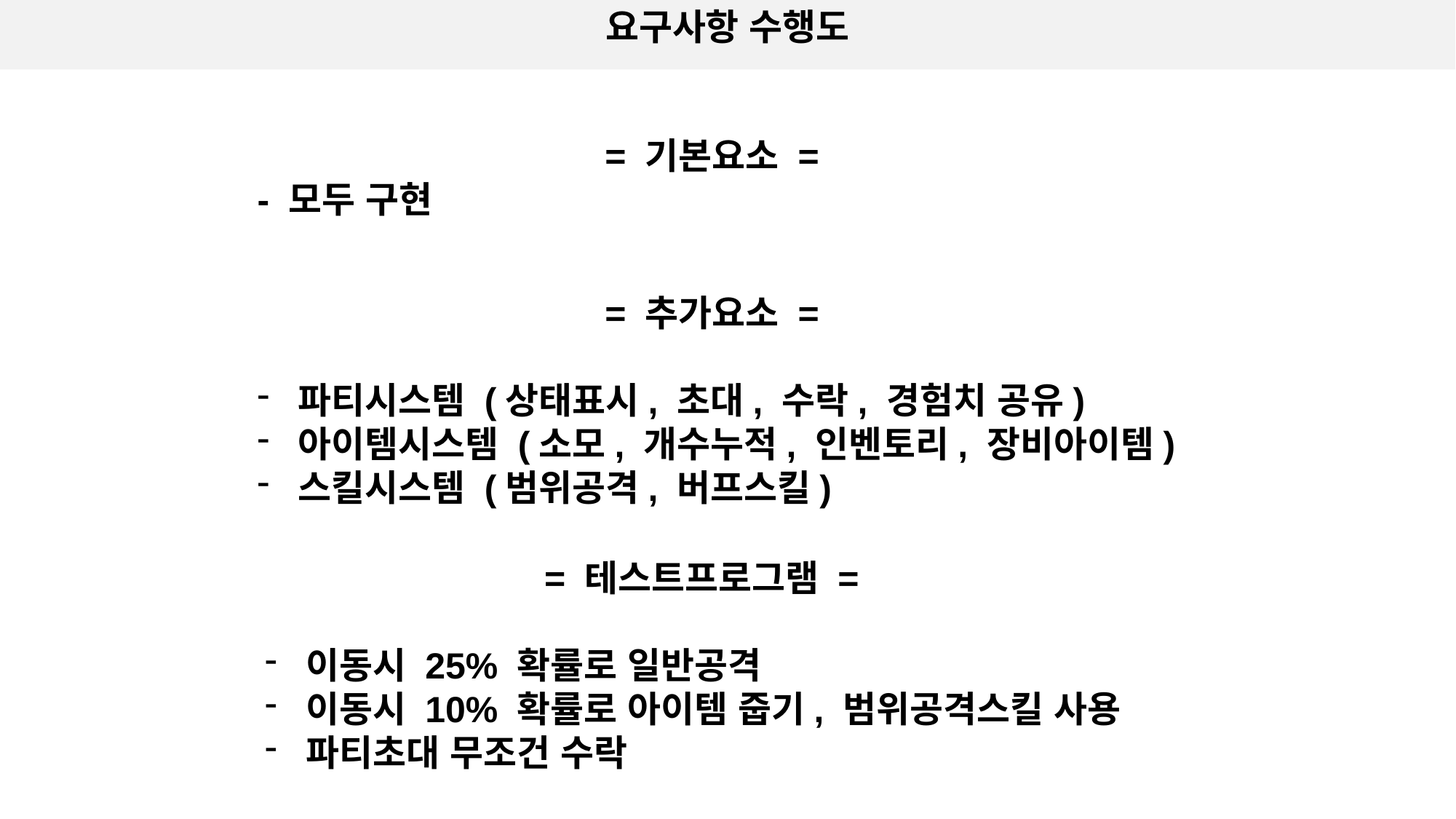

요구사항 수행도
			  = 기본요소 =
- 모두 구현
			  = 추가요소 =

파티시스템 (상태표시, 초대, 수락, 경험치 공유)
아이템시스템 (소모, 개수누적, 인벤토리, 장비아이템)
스킬시스템 (범위공격, 버프스킬)
		      = 테스트프로그램 =

이동시 25% 확률로 일반공격
이동시 10% 확률로 아이템 줍기, 범위공격스킬 사용
파티초대 무조건 수락